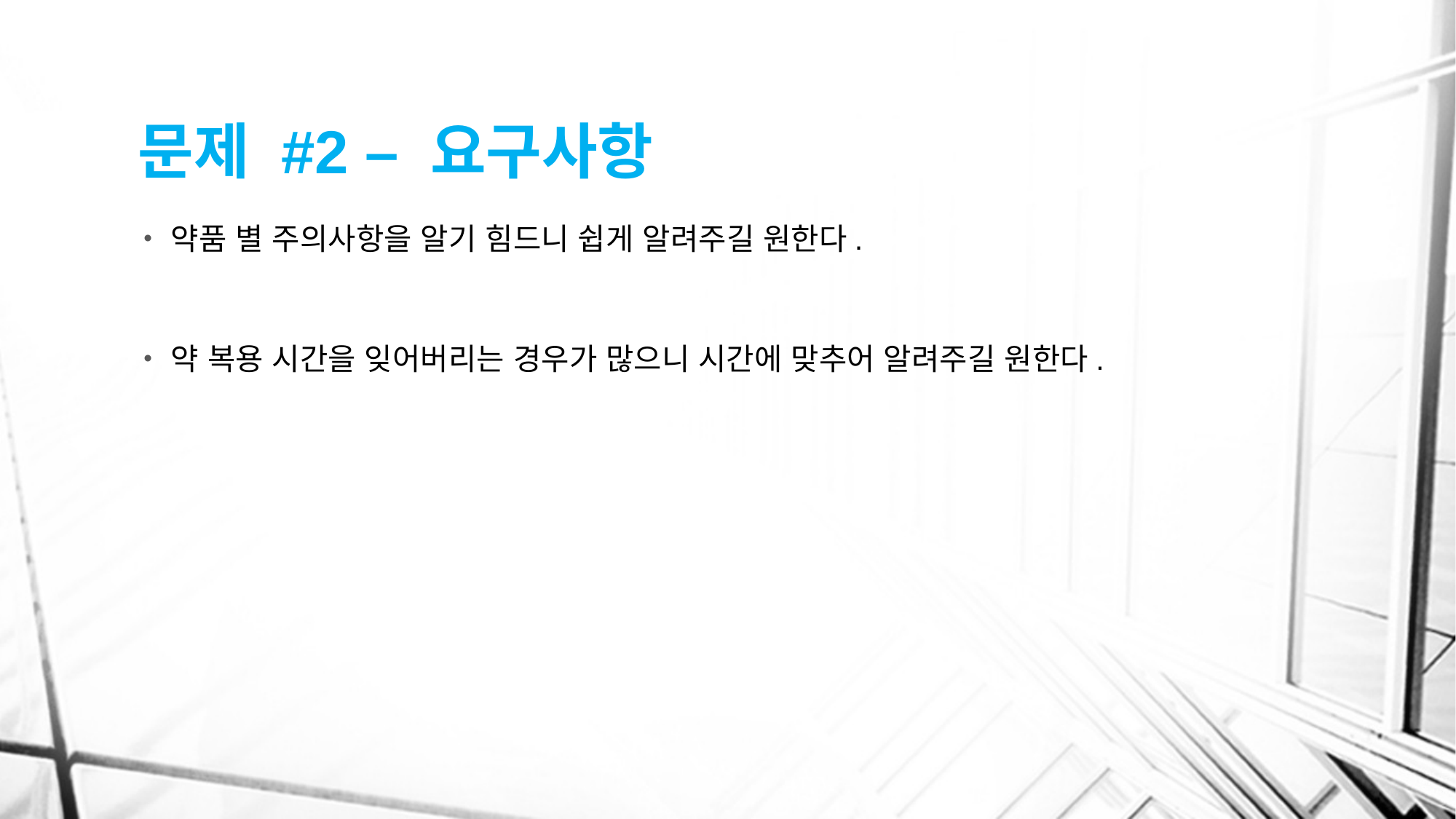

# 문제 #2 – 요구사항
약품 별 주의사항을 알기 힘드니 쉽게 알려주길 원한다.

약 복용 시간을 잊어버리는 경우가 많으니 시간에 맞추어 알려주길 원한다.